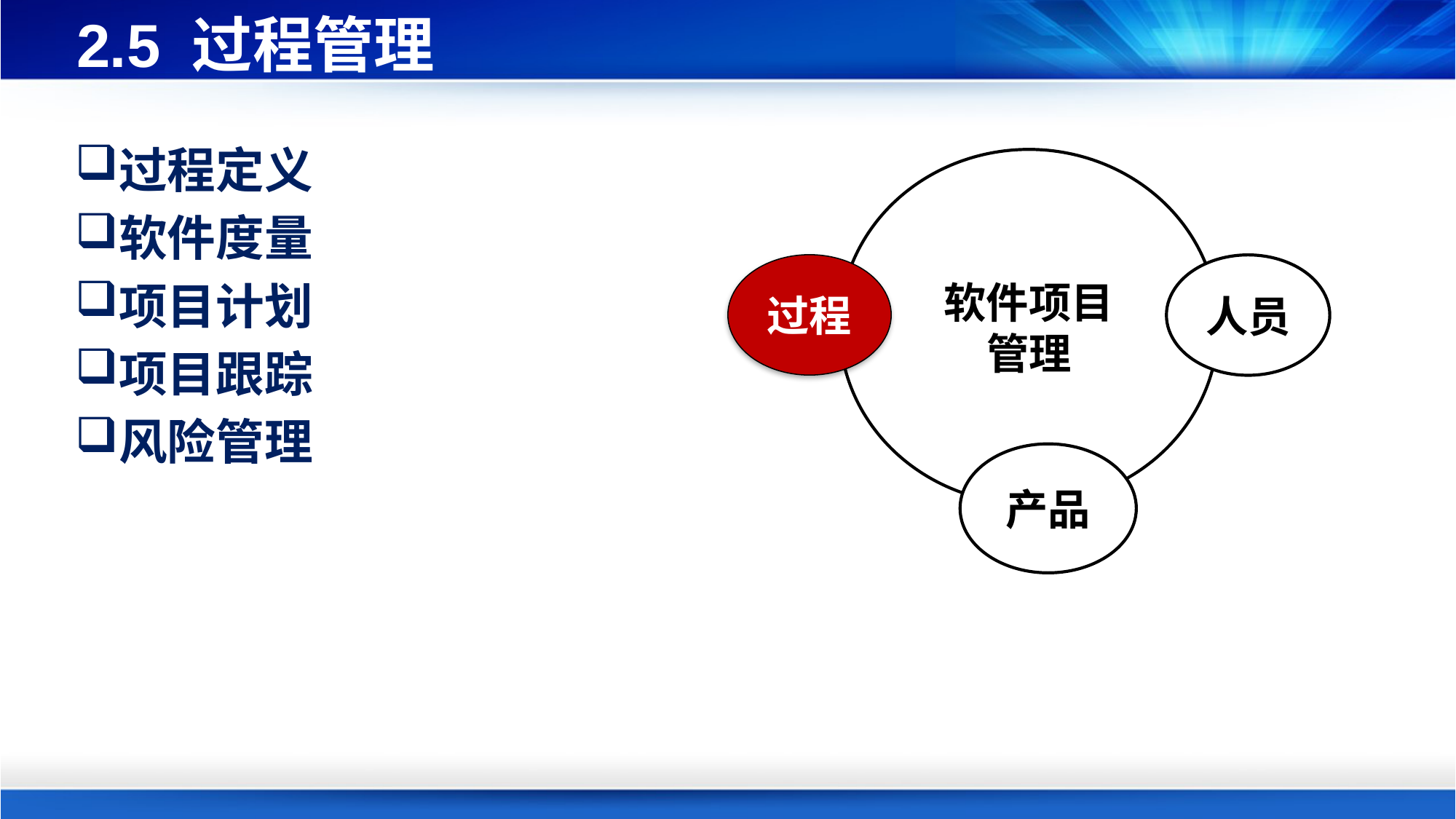

# 2.5 过程管理
过程定义
软件度量
项目计划
项目跟踪
风险管理
软件项目
管理
过程
人员
产品